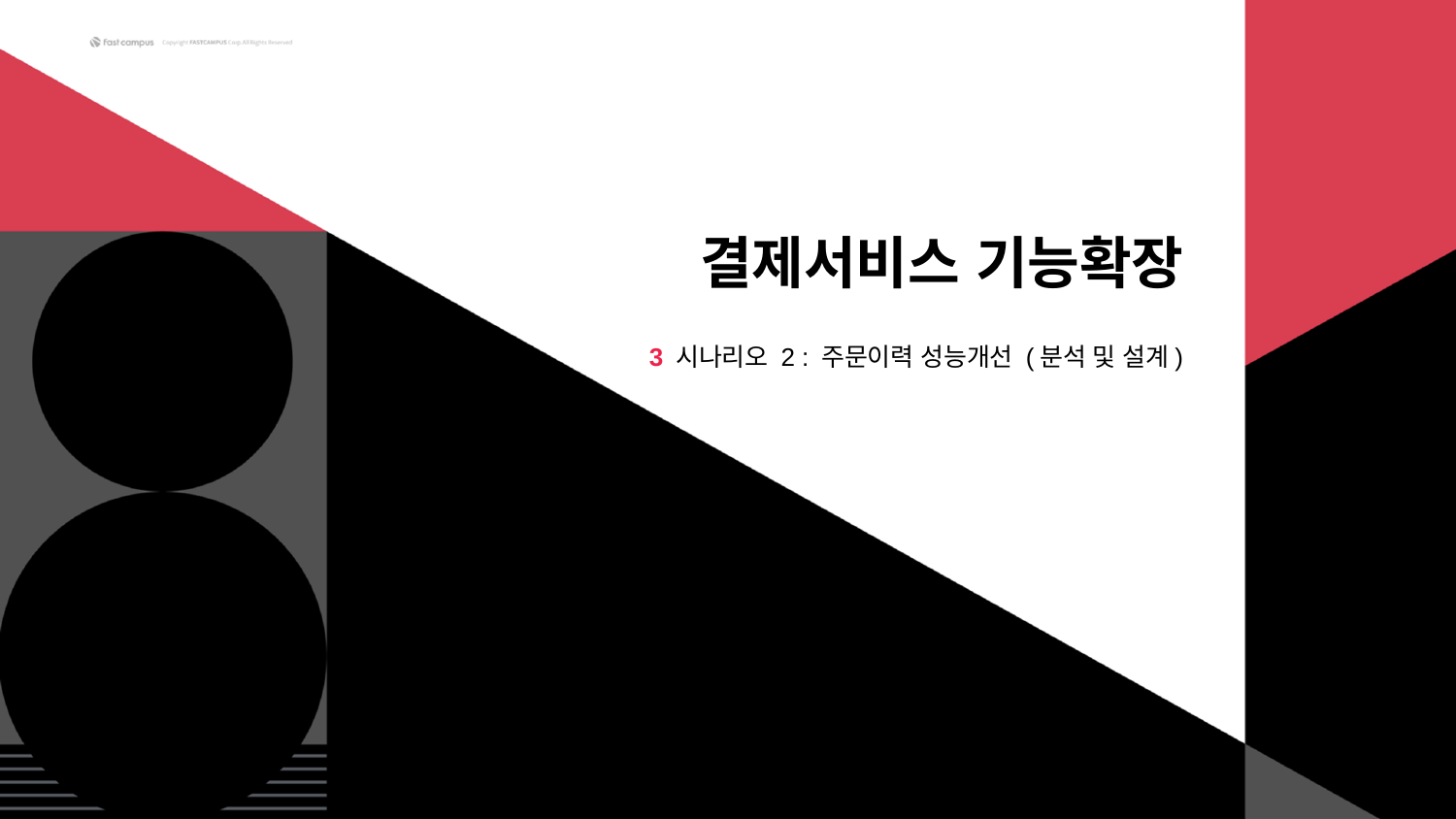

# 결제서비스 기능확장
3 시나리오 2 : 주문이력 성능개선 (분석 및 설계)